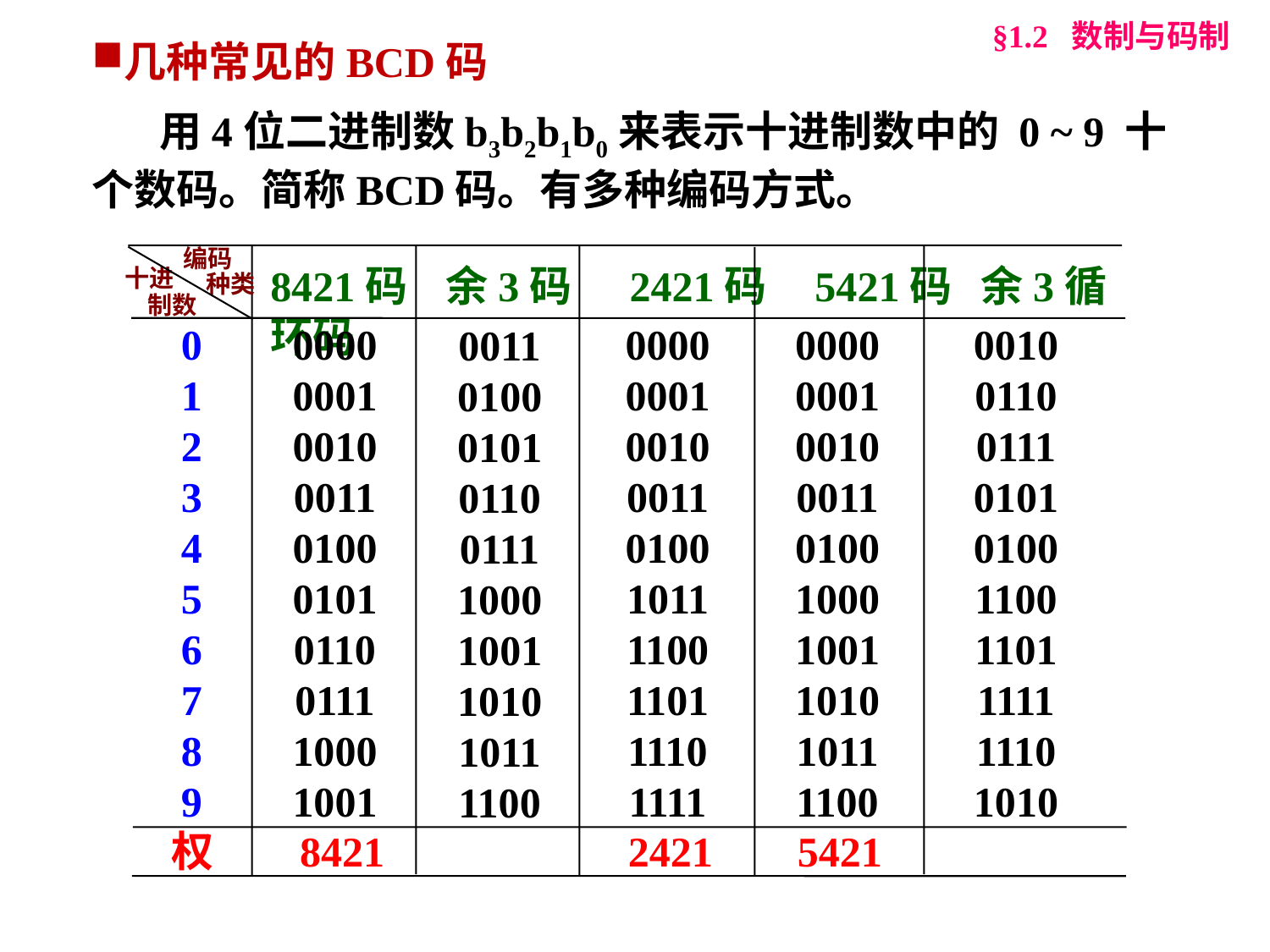

§1.2  数制与码制
几种常见的BCD码
      用4位二进制数b3b2b1b0来表示十进制数中的 0 ~ 9 十个数码。简称BCD码。有多种编码方式。
编码

8421码    余3码     2421码    5421码   余3循环码
十进
种类
制数
0123456789

权        8421                       2421        5421

0000
0001
0010
0011
0100
0101
0110
0111
1000
1001
0000
0001
0010
0011
0100
1011
1100
1101
1110
1111
0000
0001
0010
0011
0100
1000
1001
1010
1011
1100
0010
0110
0111
0101
0100
1100
1101
1111
1110
1010
0011
0100
0101
0110
0111
1000
1001
1010
1011
1100